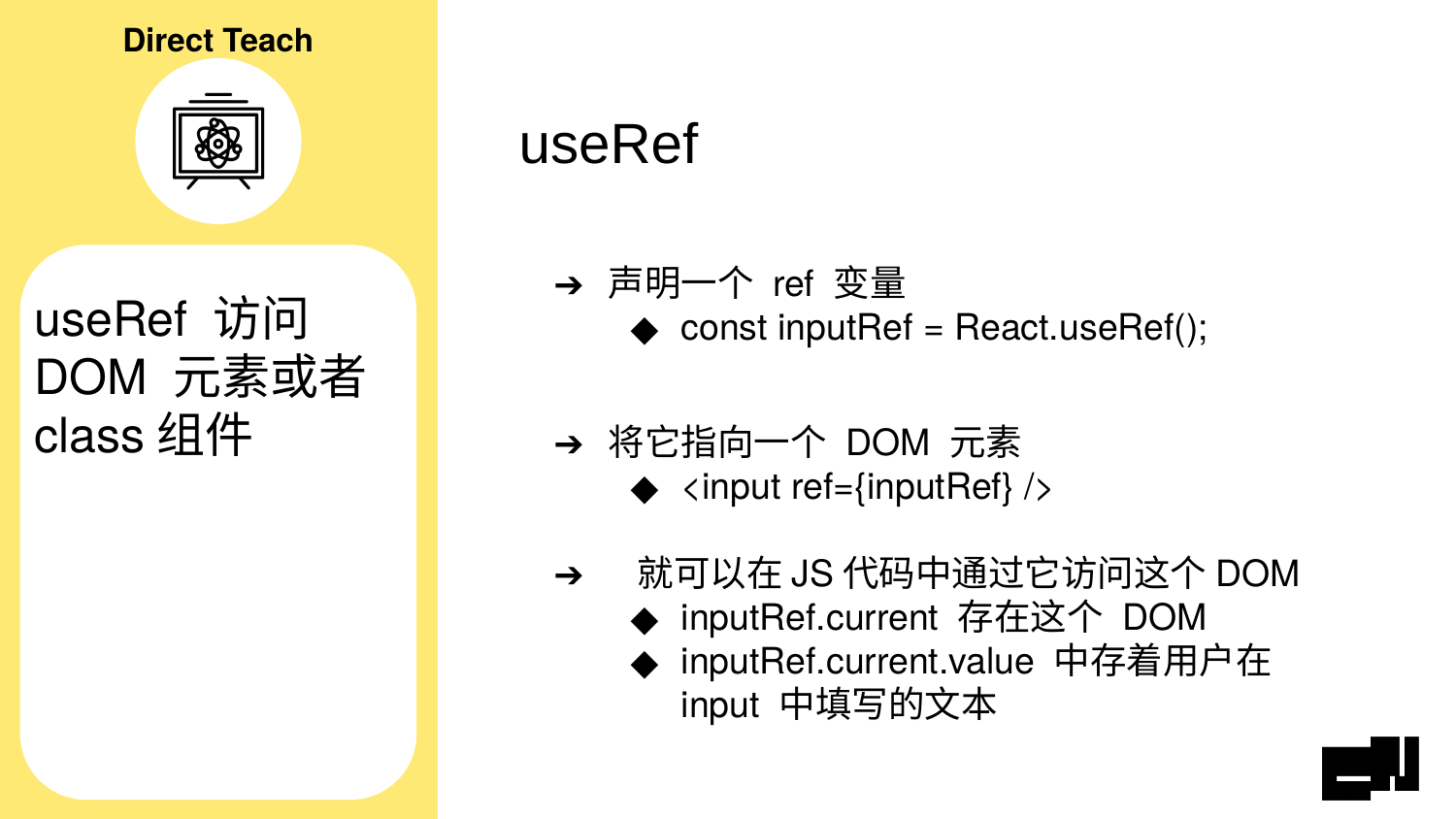

useRef
声明一个 ref 变量
const inputRef = React.useRef();

将它指向一个 DOM 元素
<input ref={inputRef} />

  就可以在JS代码中通过它访问这个DOM
inputRef.current 存在这个 DOM
inputRef.current.value 中存着用户在 input 中填写的文本
# useRef 访问 DOM 元素或者 class组件